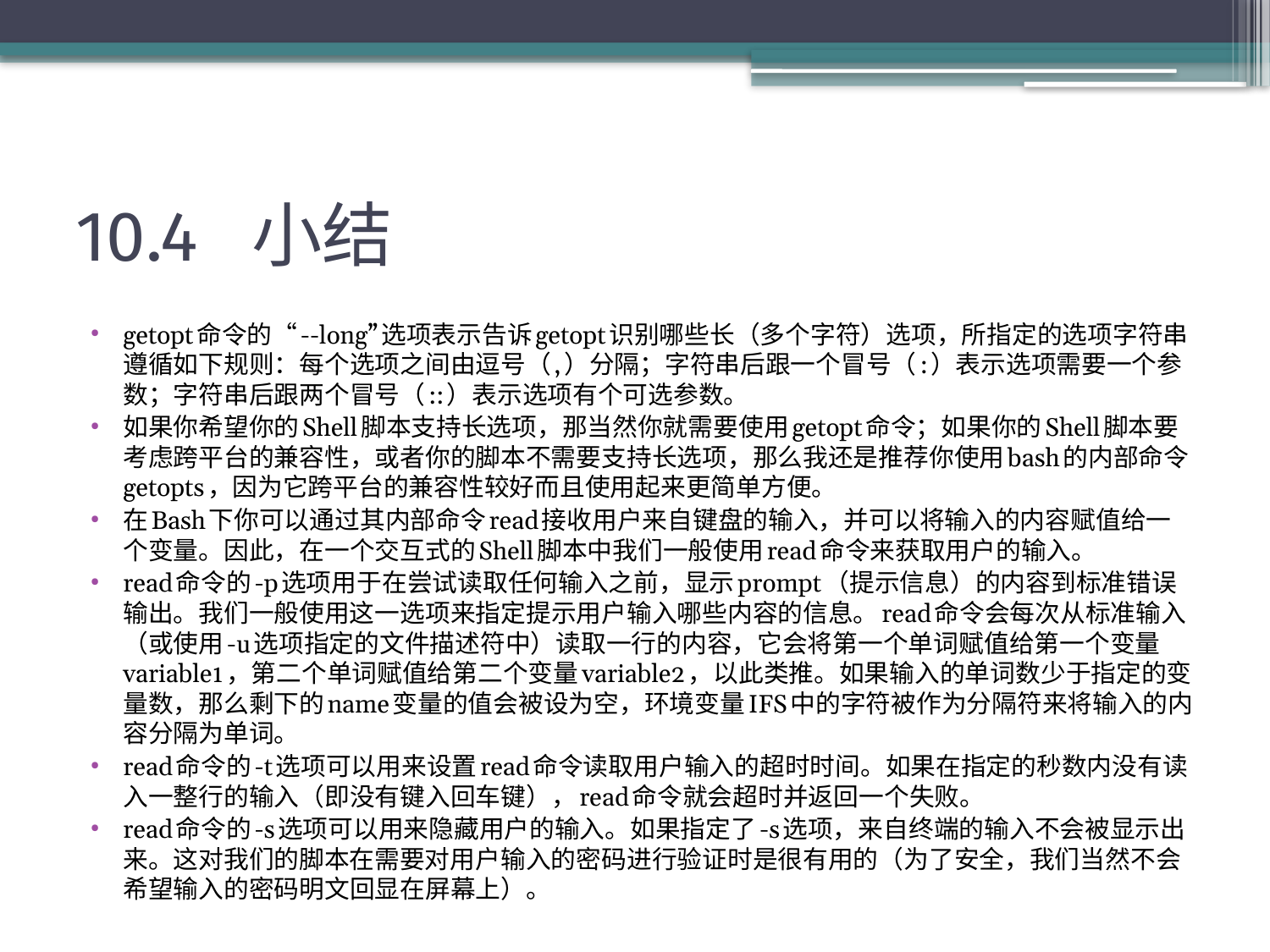

# 10.4  小结
getopt命令的“--long”选项表示告诉getopt识别哪些长（多个字符）选项，所指定的选项字符串遵循如下规则：每个选项之间由逗号（,）分隔；字符串后跟一个冒号（:）表示选项需要一个参数；字符串后跟两个冒号（::）表示选项有个可选参数。
如果你希望你的Shell脚本支持长选项，那当然你就需要使用getopt命令；如果你的Shell脚本要考虑跨平台的兼容性，或者你的脚本不需要支持长选项，那么我还是推荐你使用bash的内部命令getopts，因为它跨平台的兼容性较好而且使用起来更简单方便。
在Bash下你可以通过其内部命令read接收用户来自键盘的输入，并可以将输入的内容赋值给一个变量。因此，在一个交互式的Shell脚本中我们一般使用read命令来获取用户的输入。
read命令的-p选项用于在尝试读取任何输入之前，显示prompt（提示信息）的内容到标准错误输出。我们一般使用这一选项来指定提示用户输入哪些内容的信息。read命令会每次从标准输入（或使用-u选项指定的文件描述符中）读取一行的内容，它会将第一个单词赋值给第一个变量variable1，第二个单词赋值给第二个变量variable2，以此类推。如果输入的单词数少于指定的变量数，那么剩下的name变量的值会被设为空，环境变量IFS中的字符被作为分隔符来将输入的内容分隔为单词。
read命令的-t选项可以用来设置read命令读取用户输入的超时时间。如果在指定的秒数内没有读入一整行的输入（即没有键入回车键），read命令就会超时并返回一个失败。
read命令的-s选项可以用来隐藏用户的输入。如果指定了-s选项，来自终端的输入不会被显示出来。这对我们的脚本在需要对用户输入的密码进行验证时是很有用的（为了安全，我们当然不会希望输入的密码明文回显在屏幕上）。